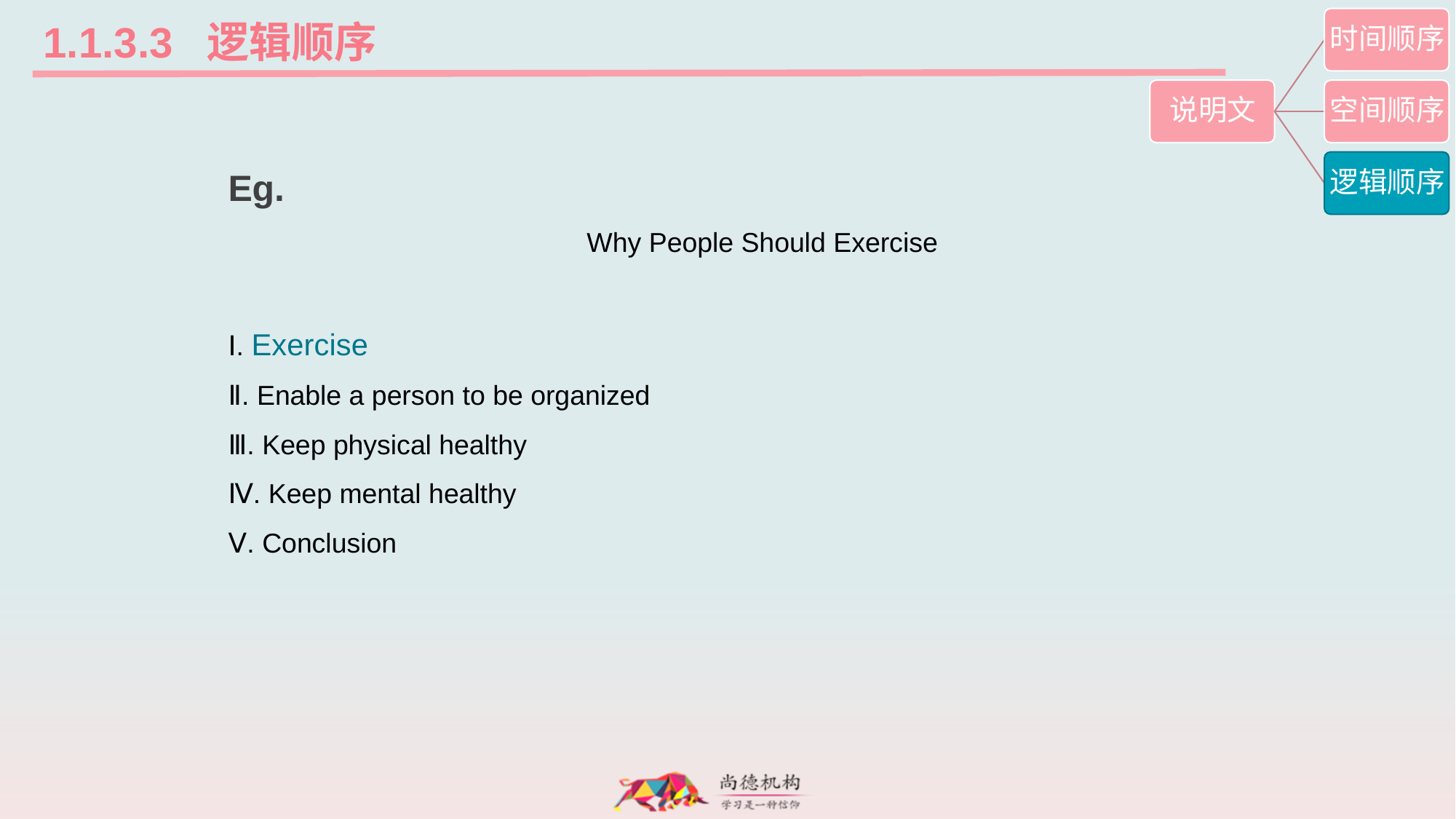

说明文

时间顺序

空间顺序

逻辑顺序
1.1.3.3  逻辑顺序
Eg.
Why People Should Exercise

Ⅰ. Exercise
Ⅱ. Enable a person to be organized
Ⅲ. Keep physical healthy
Ⅳ. Keep mental healthy
Ⅴ. Conclusion